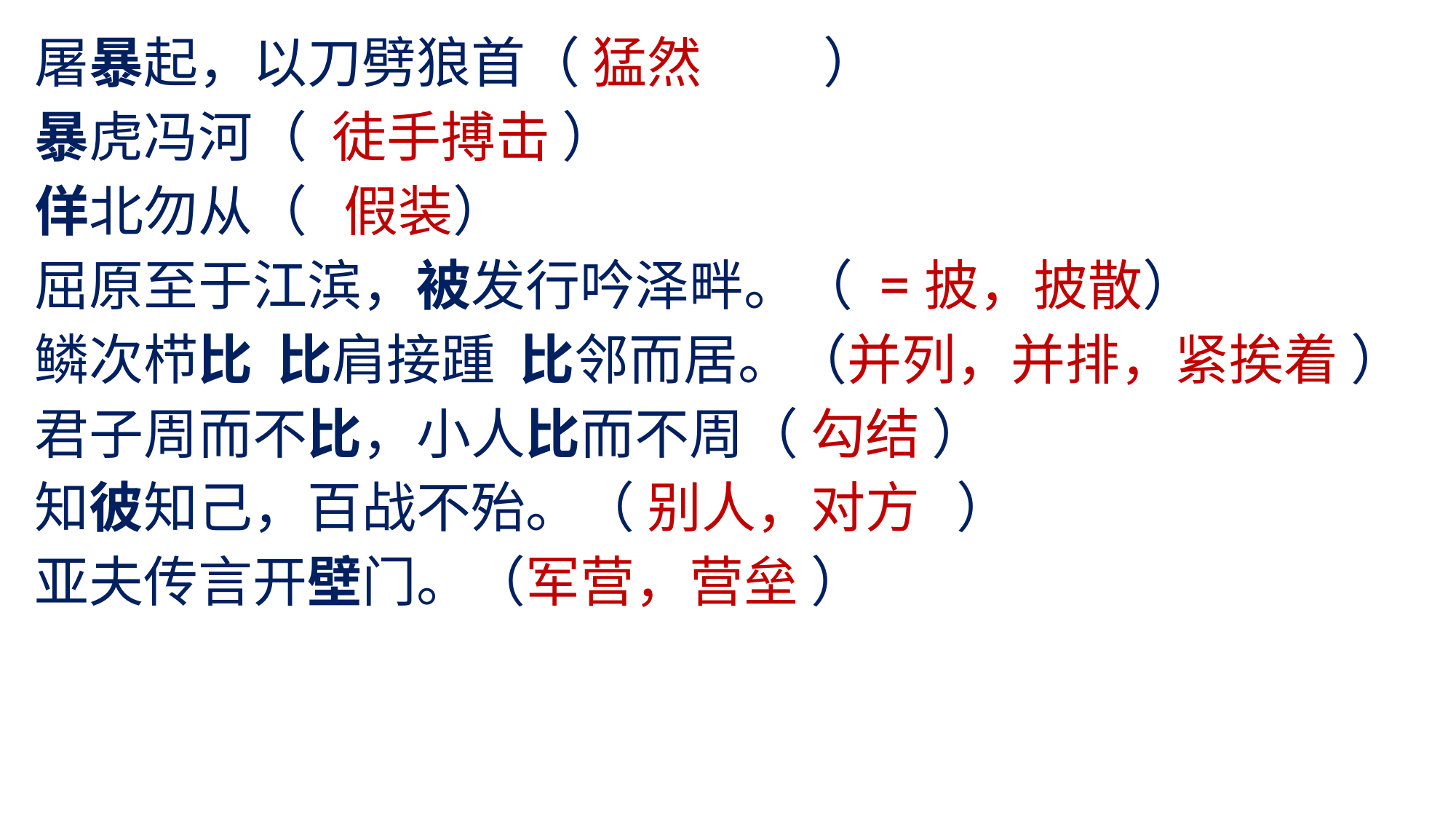

屠暴起，以刀劈狼首（ 猛然          ）
暴虎冯河（  徒手搏击 ）
佯北勿从（   假装）
屈原至于江滨，被发行吟泽畔。（ =披，披散）
鳞次栉比  比肩接踵  比邻而居。（并列，并排，紧挨着 ）
君子周而不比，小人比而不周（ 勾结 ）
知彼知己，百战不殆。（ 别人，对方   ）
亚夫传言开壁门。（军营，营垒 ）